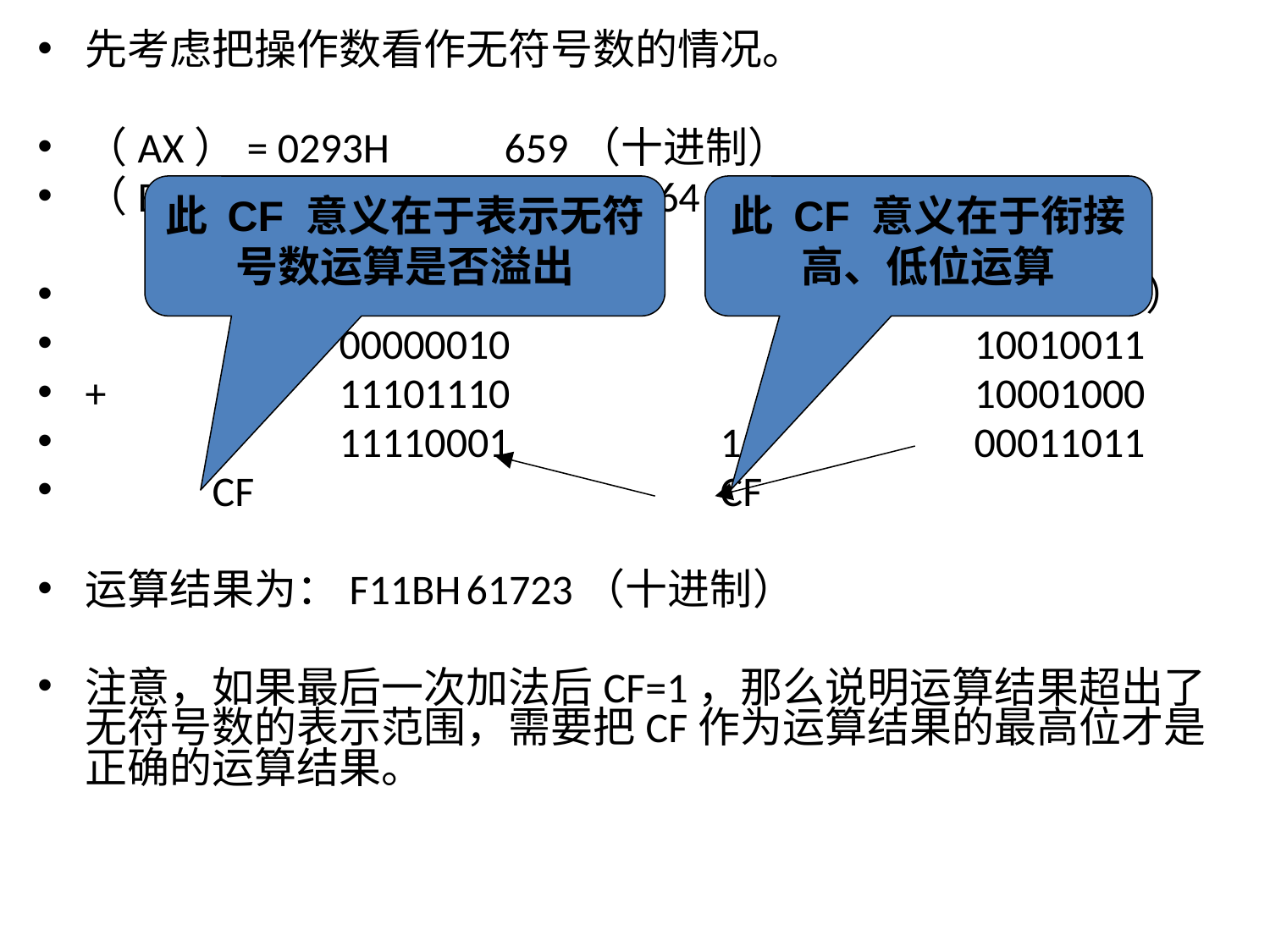

先考虑把操作数看作无符号数的情况。

（AX）= 0293H    	    659（十进制）
（BX）=0EE88H		61064（十进制）

 		ADC（高）				ADD（低）
 		00000010		 		10010011
+		11101110		 		10001000
 	0	11110001		1		00011011
 	CF				CF

运算结果为：F11BH	61723（十进制）

注意，如果最后一次加法后CF=1，那么说明运算结果超出了无符号数的表示范围，需要把CF作为运算结果的最高位才是正确的运算结果。
此 CF 意义在于表示无符号数运算是否溢出
此 CF 意义在于衔接高、低位运算